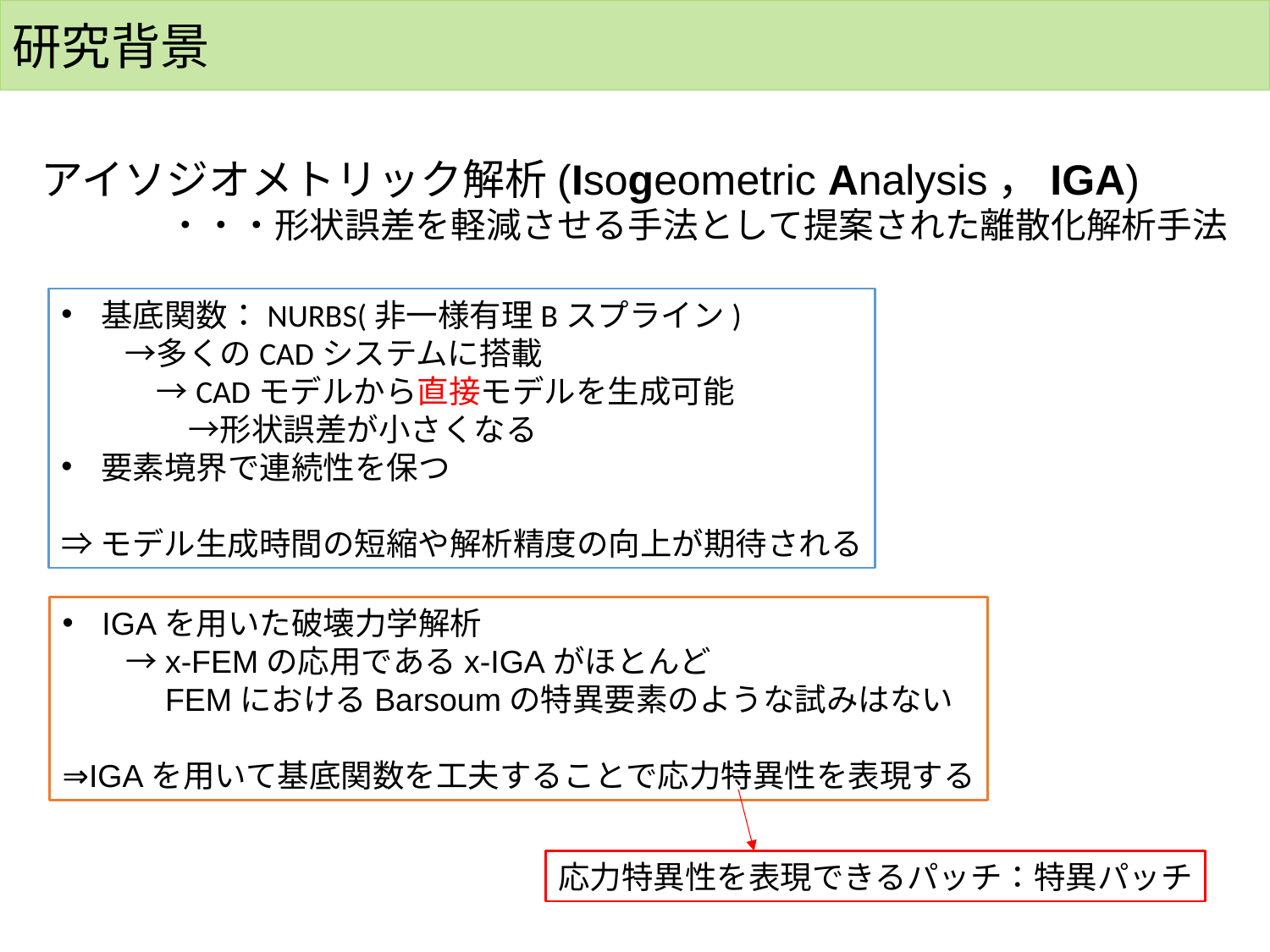

研究背景
アイソジオメトリック解析(Isogeometric Analysis，IGA)
	・・・形状誤差を軽減させる手法として提案された離散化解析手法
基底関数：NURBS(非一様有理Bスプライン)
　　→多くのCADシステムに搭載
　　　→CADモデルから直接モデルを生成可能
　　　　→形状誤差が小さくなる
要素境界で連続性を保つ

⇒モデル生成時間の短縮や解析精度の向上が期待される
IGAを用いた破壊力学解析
　　→x-FEMの応用であるx-IGAがほとんど
　　　FEMにおけるBarsoumの特異要素のような試みはない

⇒IGAを用いて基底関数を工夫することで応力特異性を表現する
応力特異性を表現できるパッチ：特異パッチ